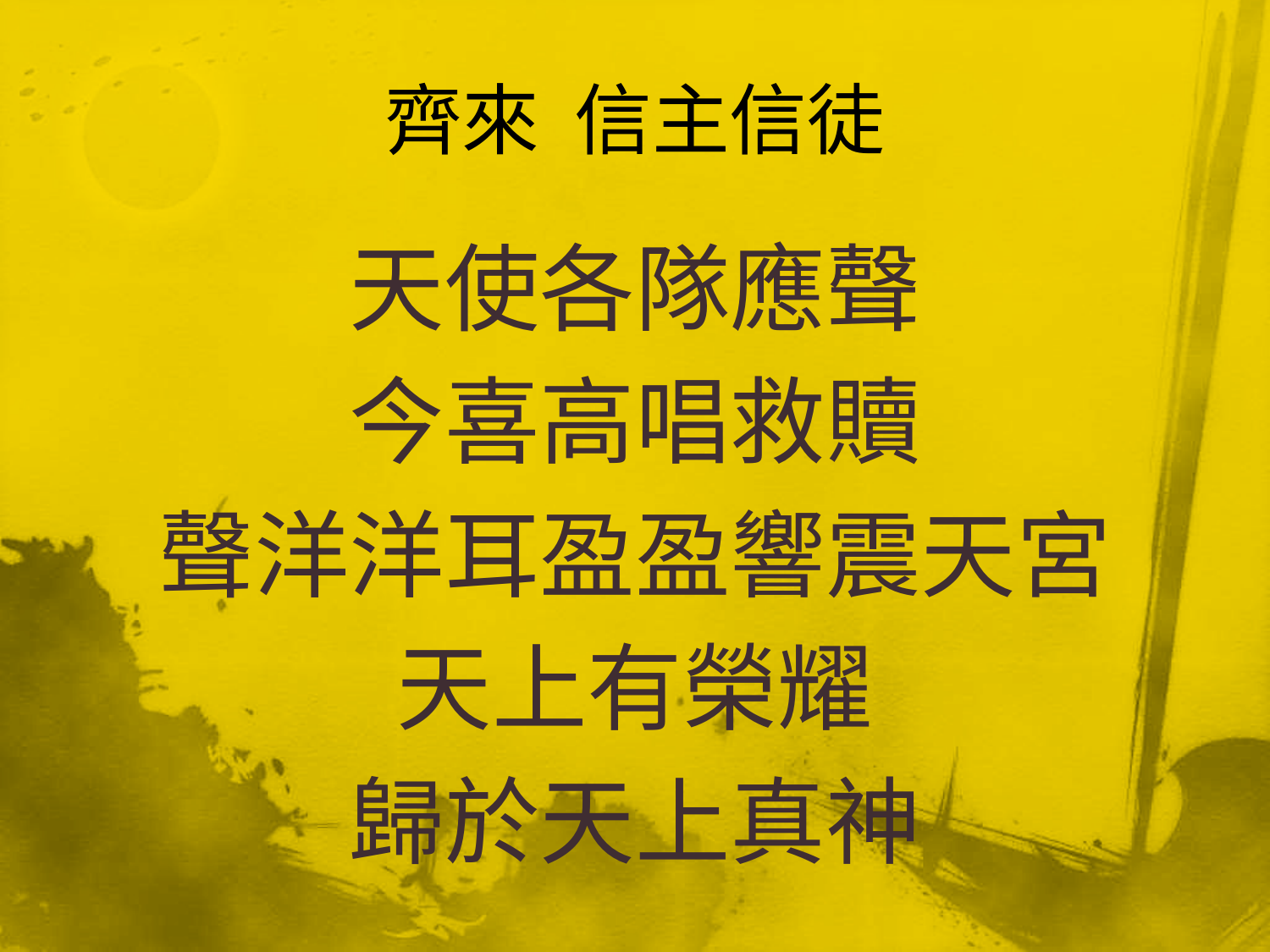

# 齊來  信主信徒
天使各隊應聲
今喜高唱救贖
聲洋洋耳盈盈響震天宮
天上有榮耀
歸於天上真神